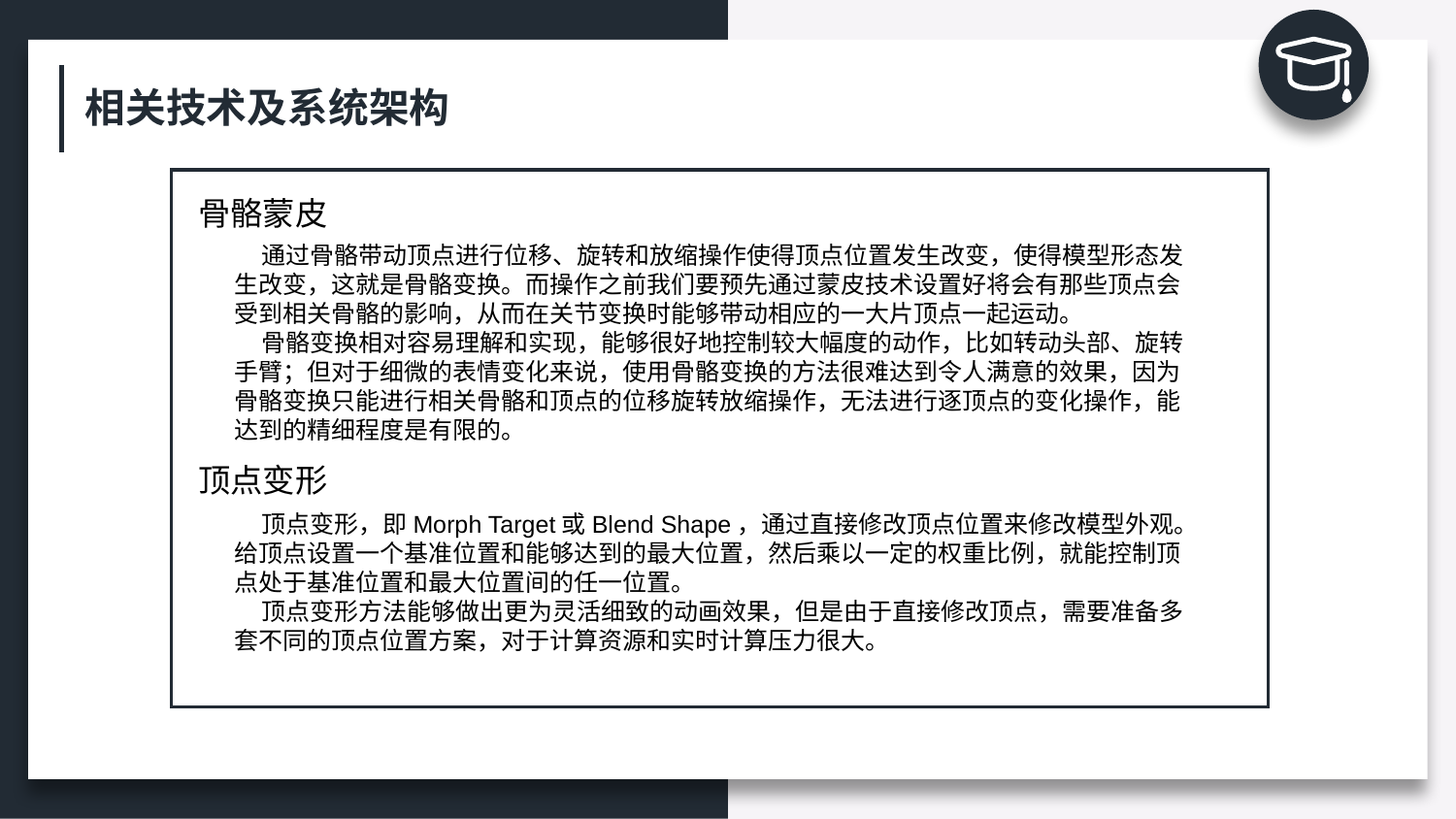

相关技术及系统架构

骨骼蒙皮
    通过骨骼带动顶点进行位移、旋转和放缩操作使得顶点位置发生改变，使得模型形态发生改变，这就是骨骼变换。而操作之前我们要预先通过蒙皮技术设置好将会有那些顶点会受到相关骨骼的影响，从而在关节变换时能够带动相应的一大片顶点一起运动。
    骨骼变换相对容易理解和实现，能够很好地控制较大幅度的动作，比如转动头部、旋转手臂；但对于细微的表情变化来说，使用骨骼变换的方法很难达到令人满意的效果，因为骨骼变换只能进行相关骨骼和顶点的位移旋转放缩操作，无法进行逐顶点的变化操作，能达到的精细程度是有限的。
顶点变形
    顶点变形，即Morph Target或Blend Shape，通过直接修改顶点位置来修改模型外观。给顶点设置一个基准位置和能够达到的最大位置，然后乘以一定的权重比例，就能控制顶点处于基准位置和最大位置间的任一位置。
    顶点变形方法能够做出更为灵活细致的动画效果，但是由于直接修改顶点，需要准备多套不同的顶点位置方案，对于计算资源和实时计算压力很大。